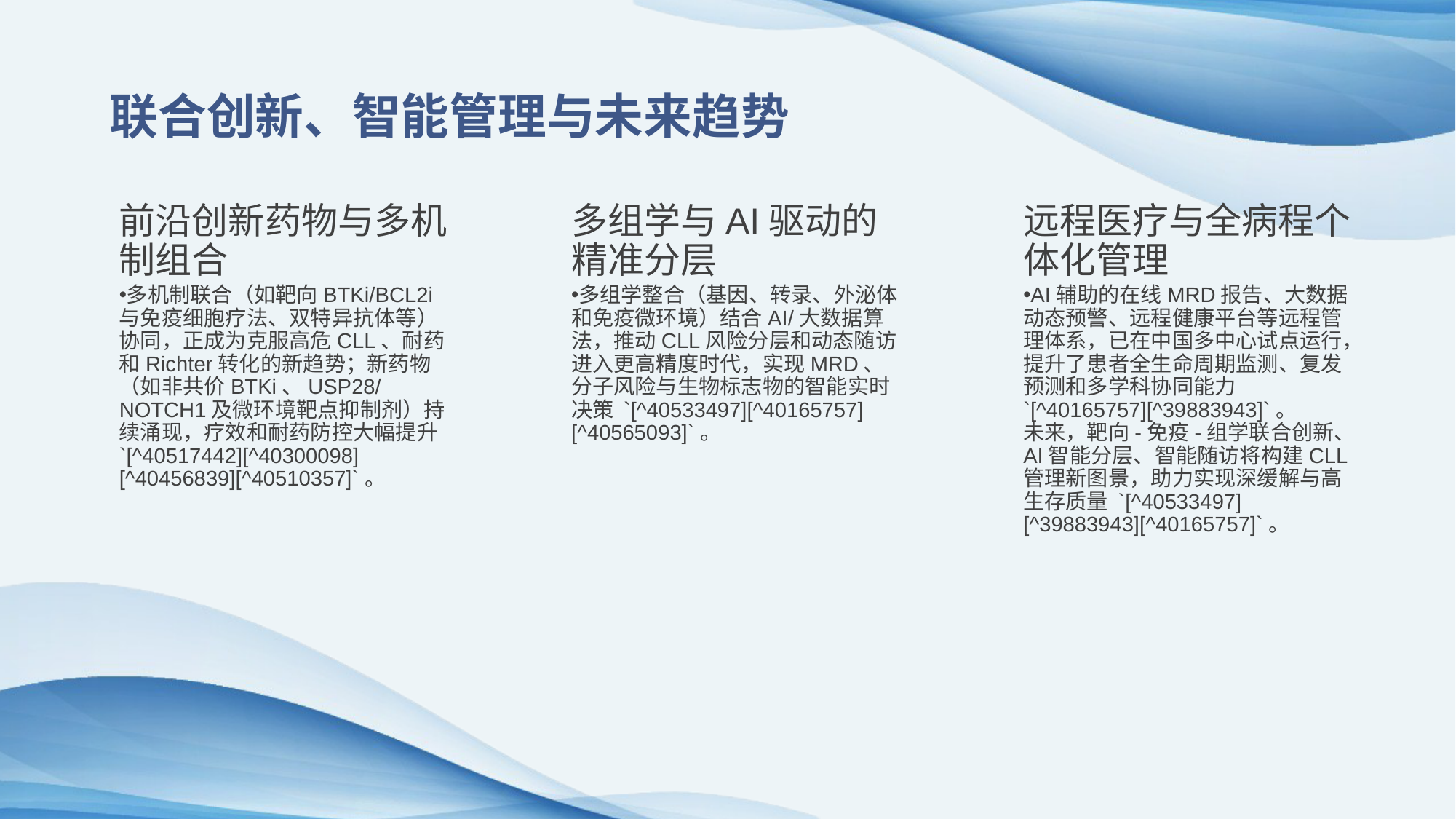

联合创新、智能管理与未来趋势
前沿创新药物与多机制组合
多组学与AI驱动的精准分层
远程医疗与全病程个体化管理
多机制联合（如靶向BTKi/BCL2i与免疫细胞疗法、双特异抗体等）协同，正成为克服高危CLL、耐药和Richter转化的新趋势；新药物（如非共价BTKi、USP28/NOTCH1及微环境靶点抑制剂）持续涌现，疗效和耐药防控大幅提升 `[^40517442][^40300098][^40456839][^40510357]`。
多组学整合（基因、转录、外泌体和免疫微环境）结合AI/大数据算法，推动CLL风险分层和动态随访进入更高精度时代，实现MRD、分子风险与生物标志物的智能实时决策 `[^40533497][^40165757][^40565093]`。
AI辅助的在线MRD报告、大数据动态预警、远程健康平台等远程管理体系，已在中国多中心试点运行，提升了患者全生命周期监测、复发预测和多学科协同能力 `[^40165757][^39883943]`。
未来，靶向-免疫-组学联合创新、AI智能分层、智能随访将构建CLL管理新图景，助力实现深缓解与高生存质量 `[^40533497][^39883943][^40165757]`。